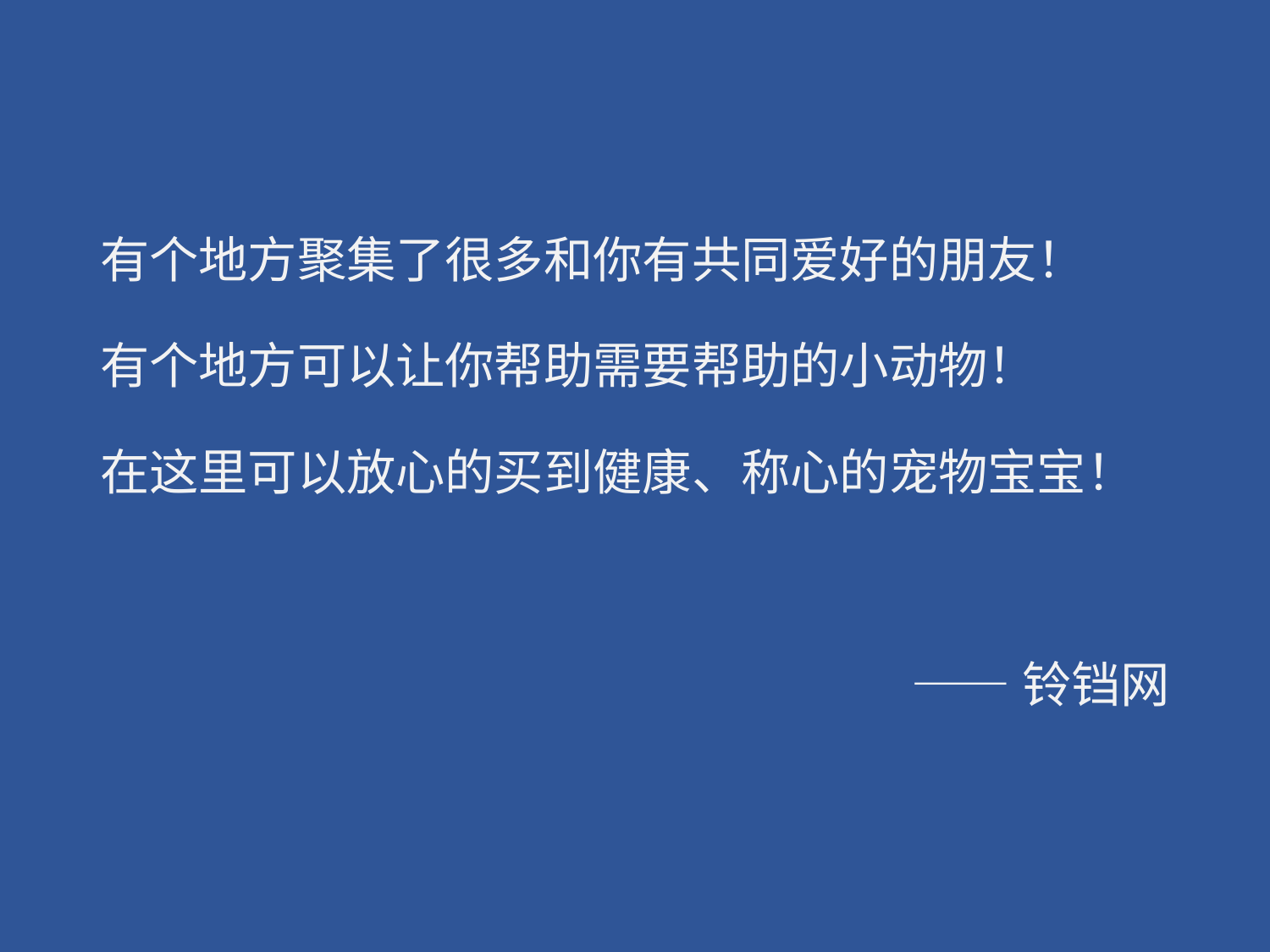

有个地方聚集了很多和你有共同爱好的朋友！
有个地方可以让你帮助需要帮助的小动物！
在这里可以放心的买到健康、称心的宠物宝宝！

——铃铛网